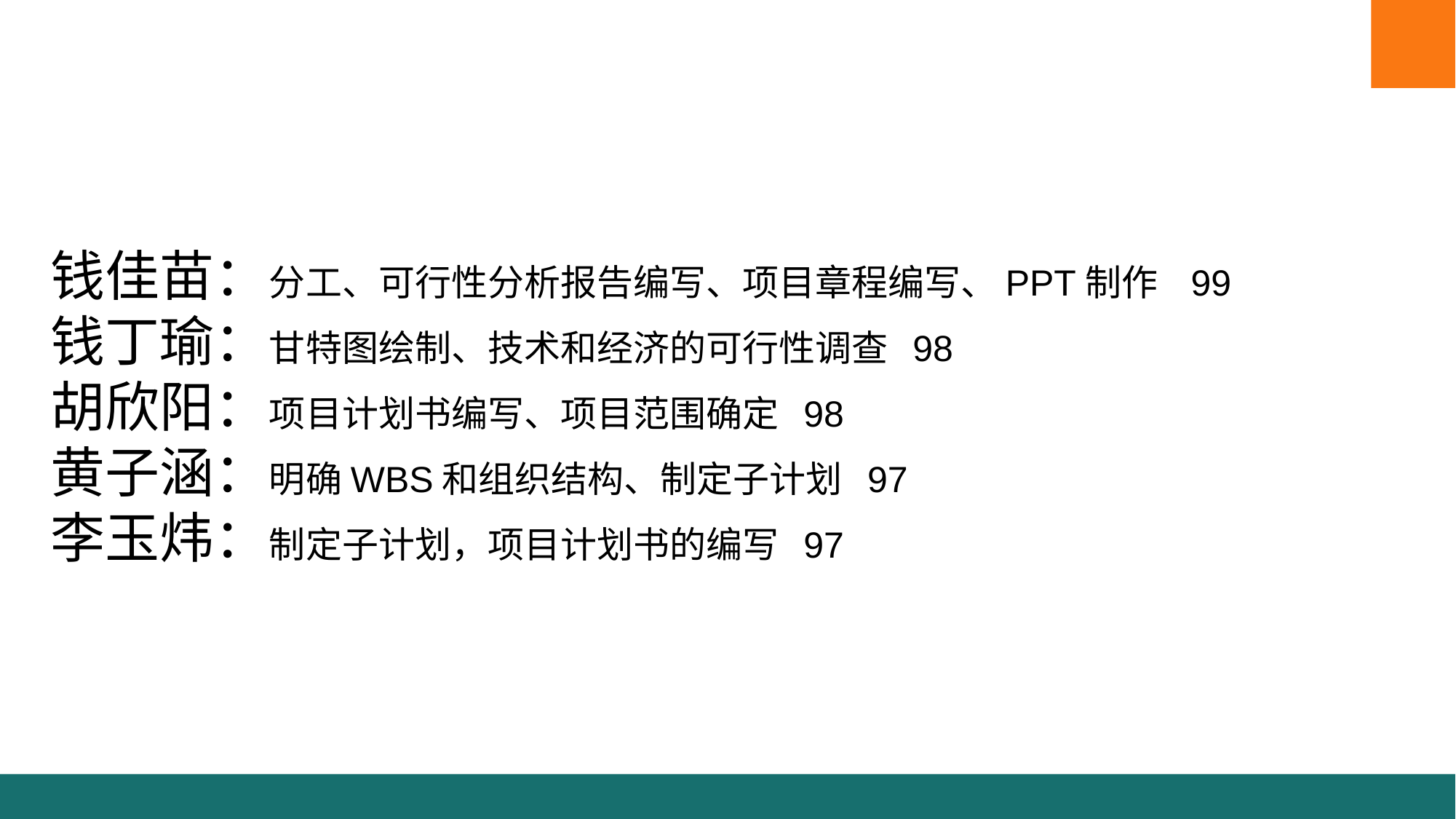

钱佳苗：分工、可行性分析报告编写、项目章程编写、PPT制作   99
钱丁瑜：甘特图绘制、技术和经济的可行性调查  98
胡欣阳：项目计划书编写、项目范围确定  98
黄子涵：明确WBS和组织结构、制定子计划  97
李玉炜：制定子计划，项目计划书的编写  97